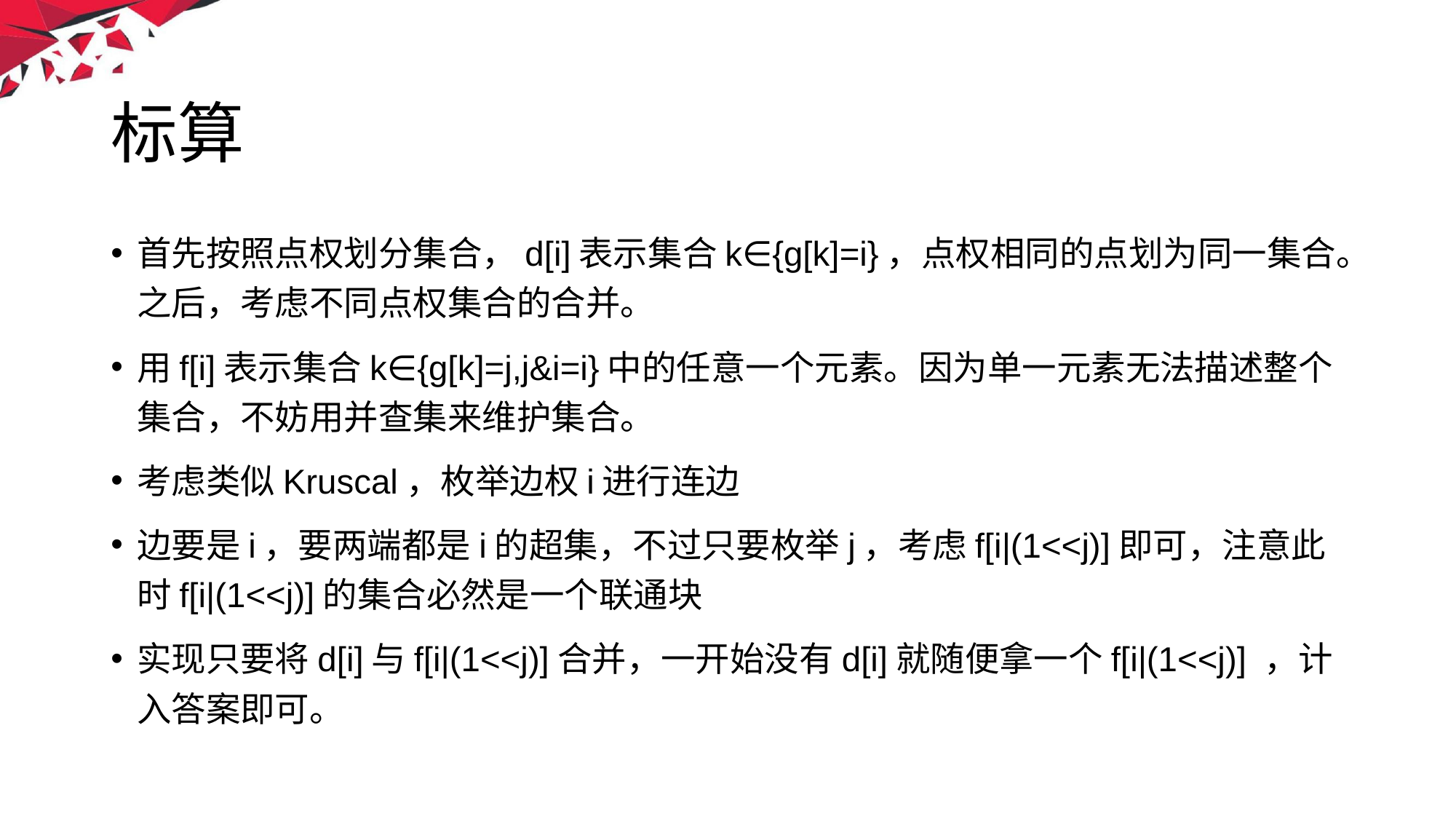

# 标算
首先按照点权划分集合，d[i]表示集合k∈{g[k]=i}，点权相同的点划为同一集合。之后，考虑不同点权集合的合并。
用f[i]表示集合k∈{g[k]=j,j&i=i}中的任意一个元素。因为单一元素无法描述整个集合，不妨用并查集来维护集合。
考虑类似Kruscal，枚举边权i进行连边
边要是i，要两端都是i的超集，不过只要枚举j，考虑f[i|(1<<j)]即可，注意此时f[i|(1<<j)]的集合必然是一个联通块
实现只要将d[i]与f[i|(1<<j)]合并，一开始没有d[i]就随便拿一个f[i|(1<<j)] ，计入答案即可。